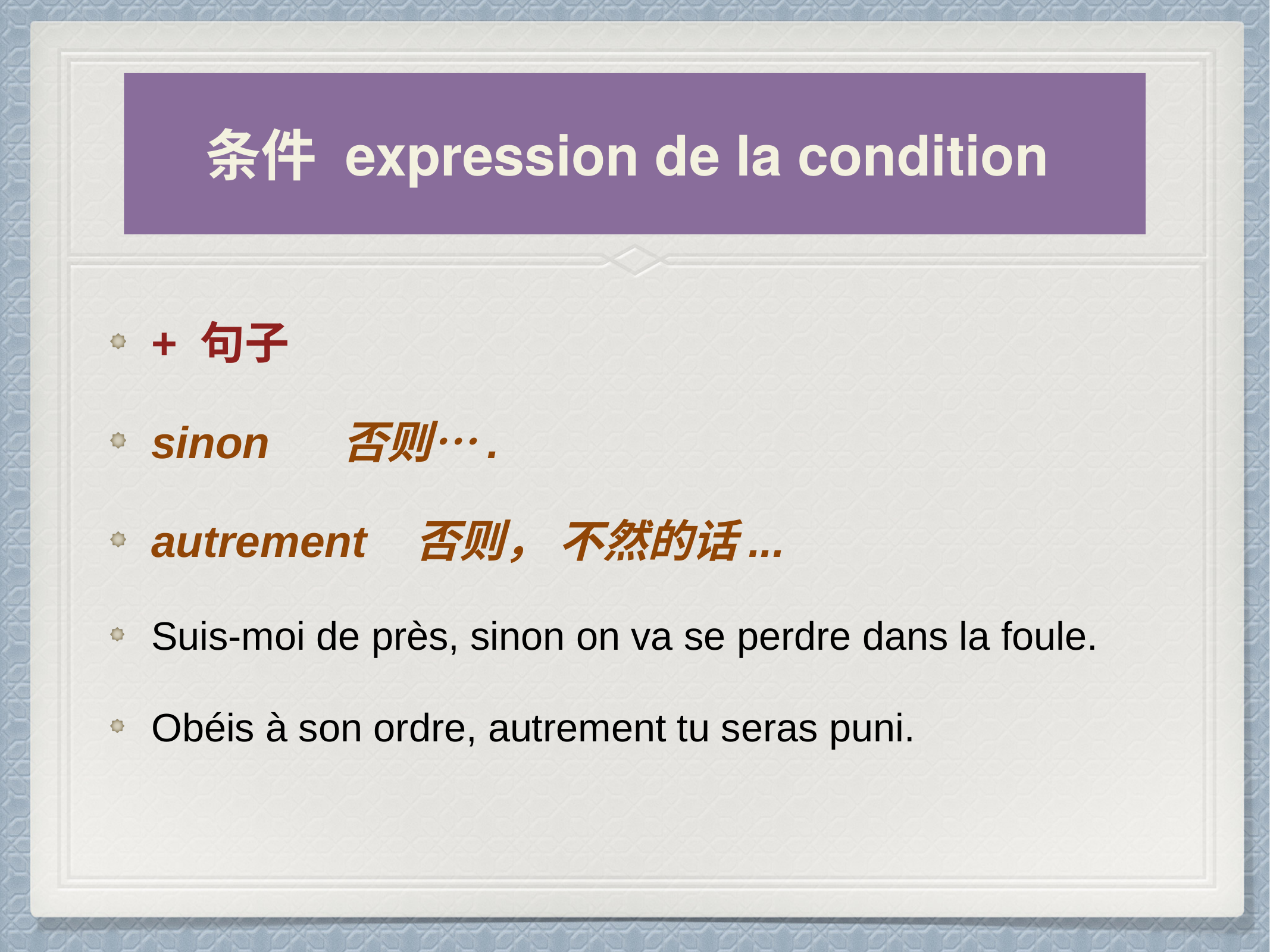

#
条件 expression de la condition
+ 句子
sinon     否则….
autrement   否则， 不然的话...
Suis-moi de près, sinon on va se perdre dans la foule.
Obéis à son ordre, autrement tu seras puni.